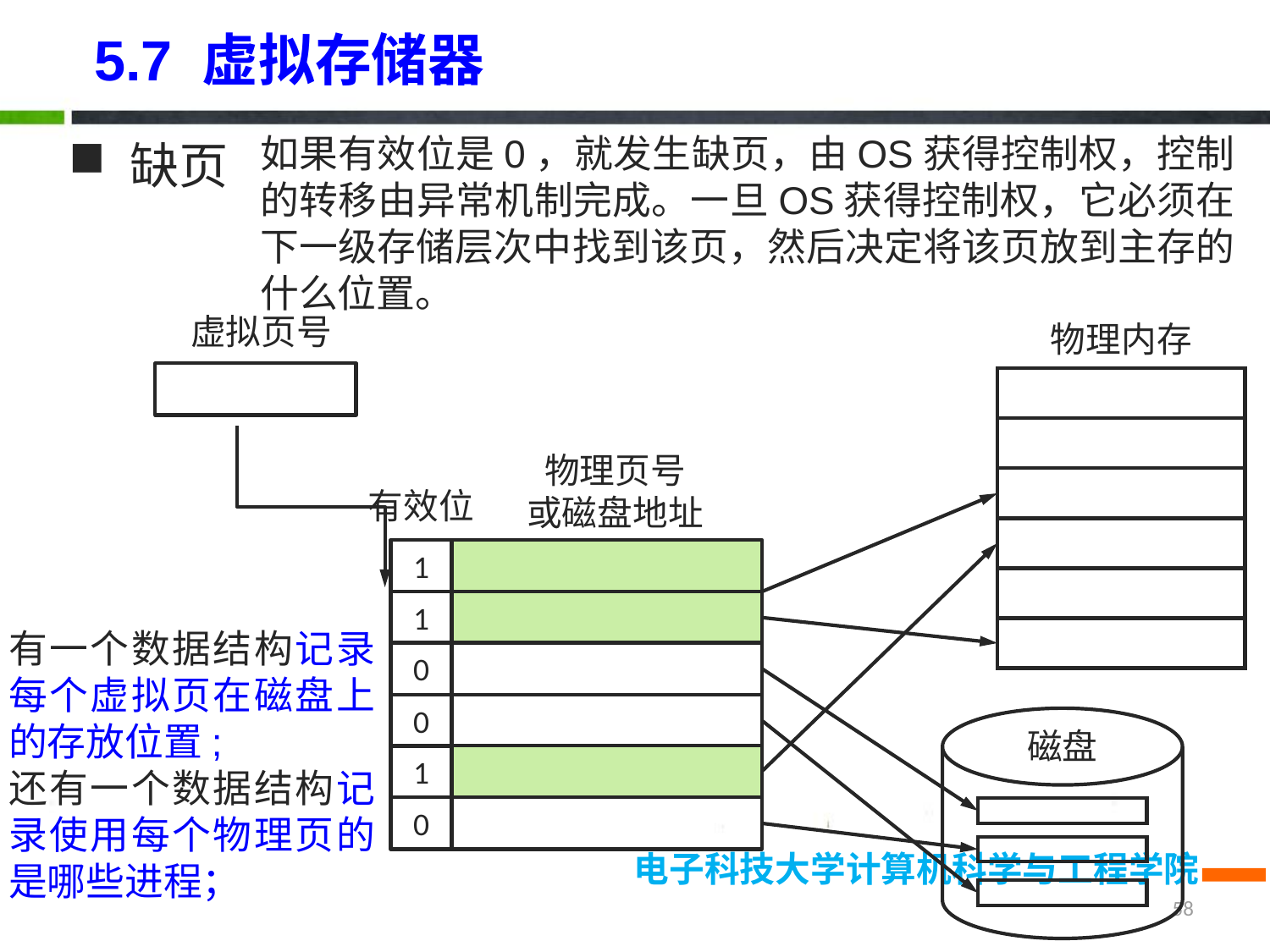

5.7 虚拟存储器
缺页
如果有效位是0，就发生缺页，由OS获得控制权，控制的转移由异常机制完成。一旦OS获得控制权，它必须在下一级存储层次中找到该页，然后决定将该页放到主存的什么位置。
虚拟页号
物理内存

物理页号
或磁盘地址

有效位

1

1

有一个数据结构记录每个虚拟页在磁盘上的存放位置;
还有一个数据结构记录使用每个物理页的是哪些进程；

0

0

磁盘
1

0

58